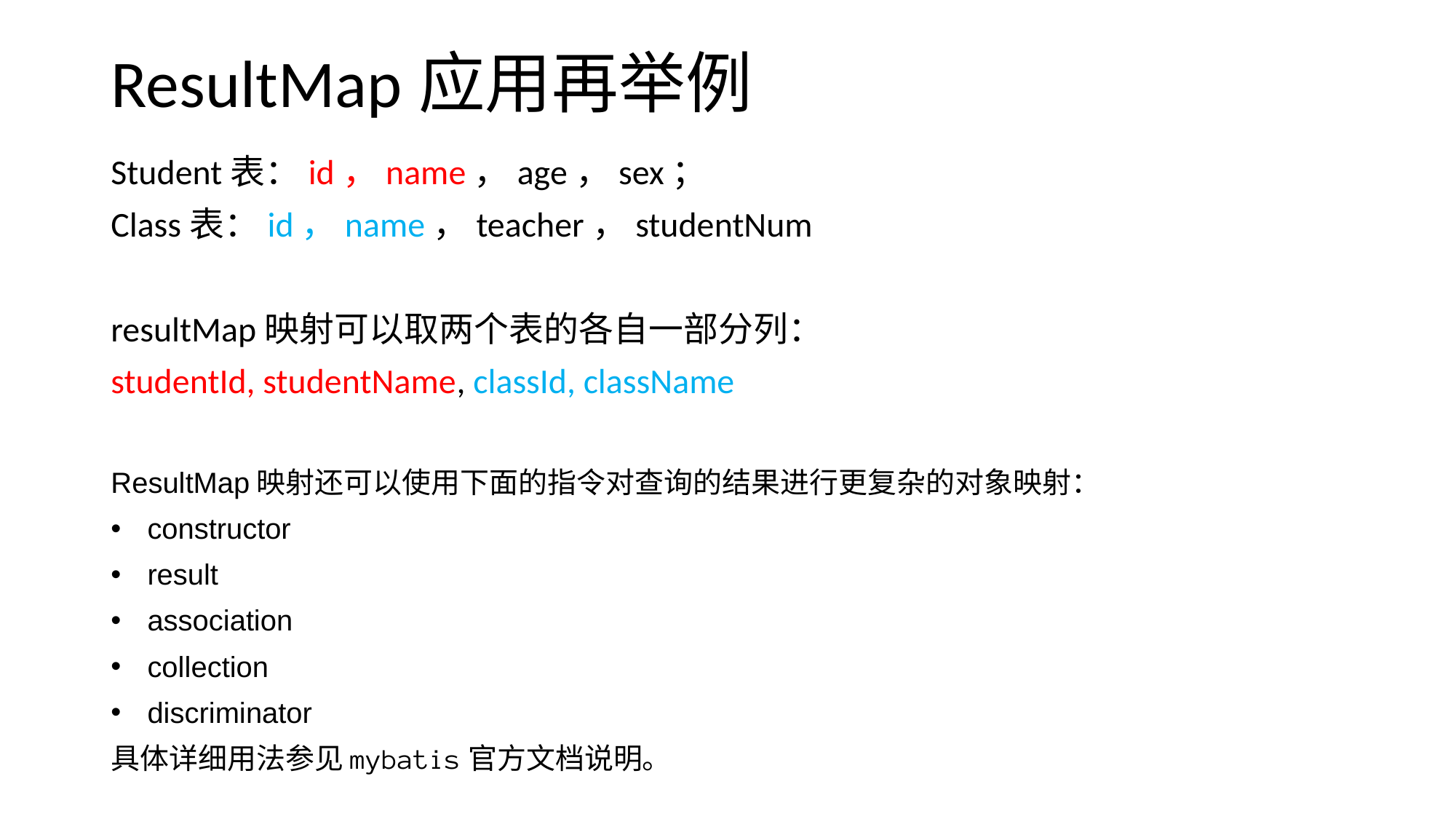

# ResultMap应用再举例
Student表：id，name，age，sex；
Class表：id，name，teacher，studentNum

resultMap映射可以取两个表的各自一部分列：
studentId, studentName, classId, className

ResultMap映射还可以使用下面的指令对查询的结果进行更复杂的对象映射：
constructor
result
association
collection
discriminator
具体详细用法参见mybatis官方文档说明。